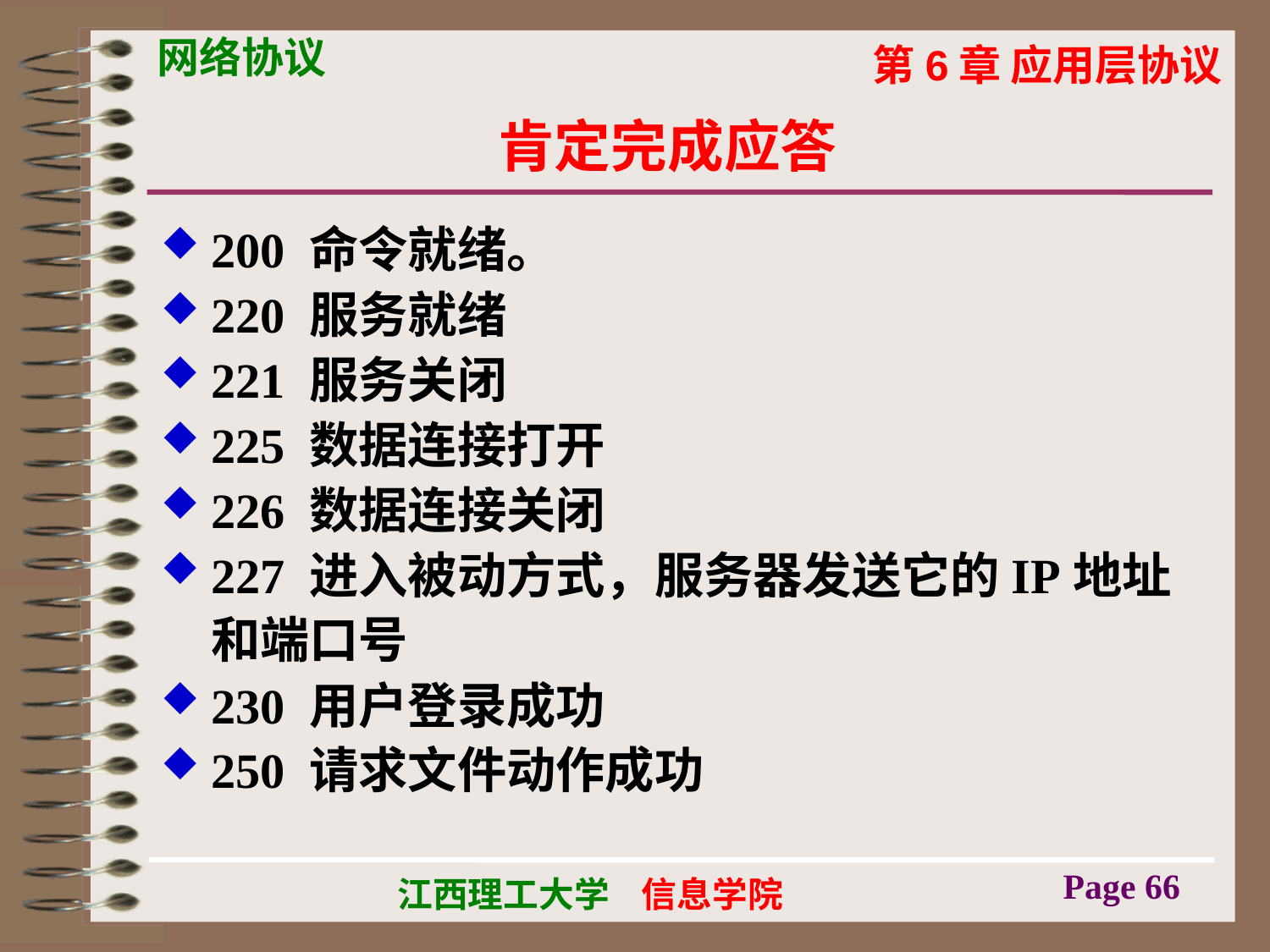

# 肯定完成应答
200 命令就绪。
220 服务就绪
221 服务关闭
225 数据连接打开
226 数据连接关闭
227 进入被动方式，服务器发送它的IP地址和端口号
230 用户登录成功
250 请求文件动作成功
Page 66